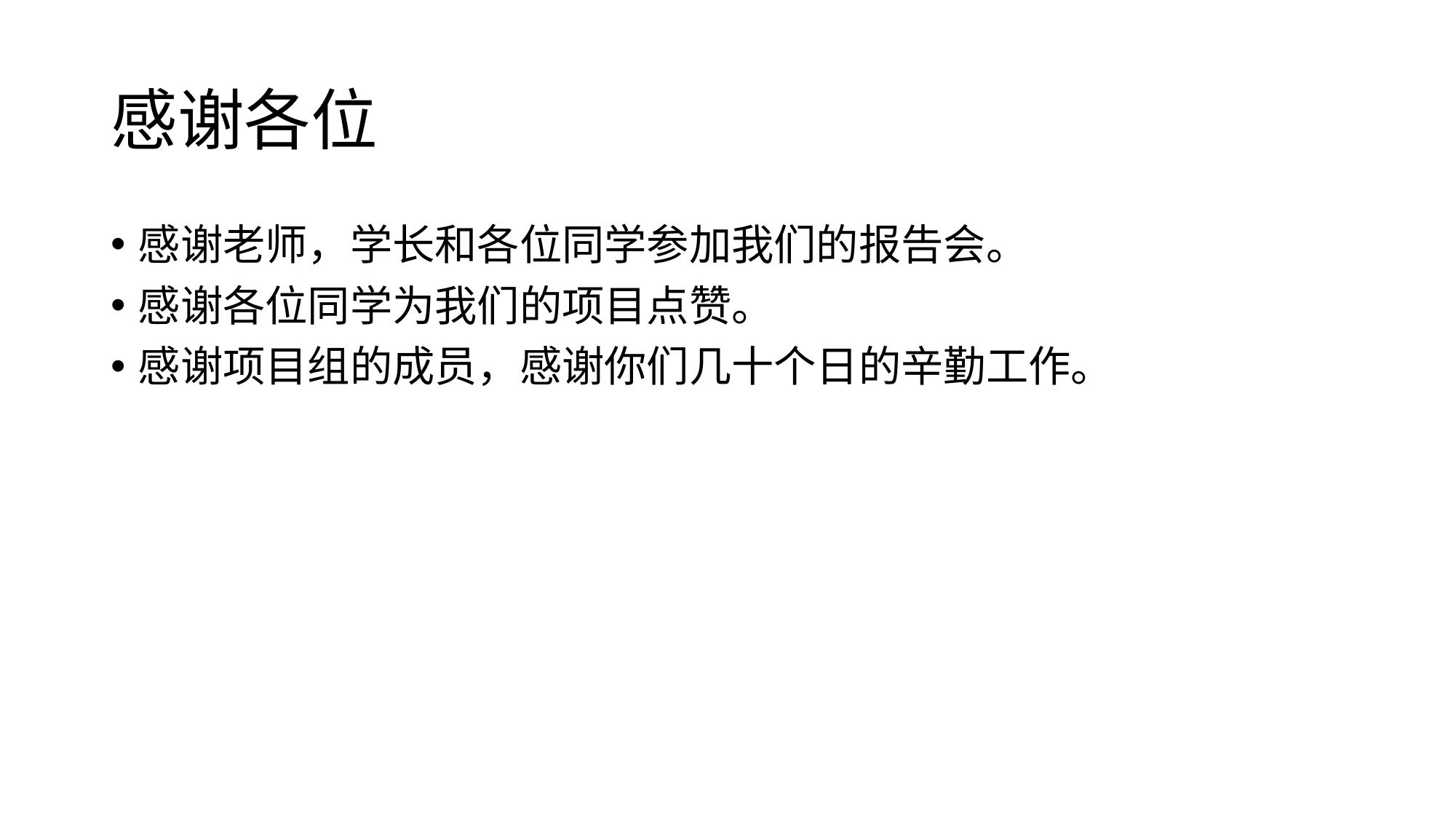

# 感谢各位
感谢老师，学长和各位同学参加我们的报告会。
感谢各位同学为我们的项目点赞。
感谢项目组的成员，感谢你们几十个日的辛勤工作。